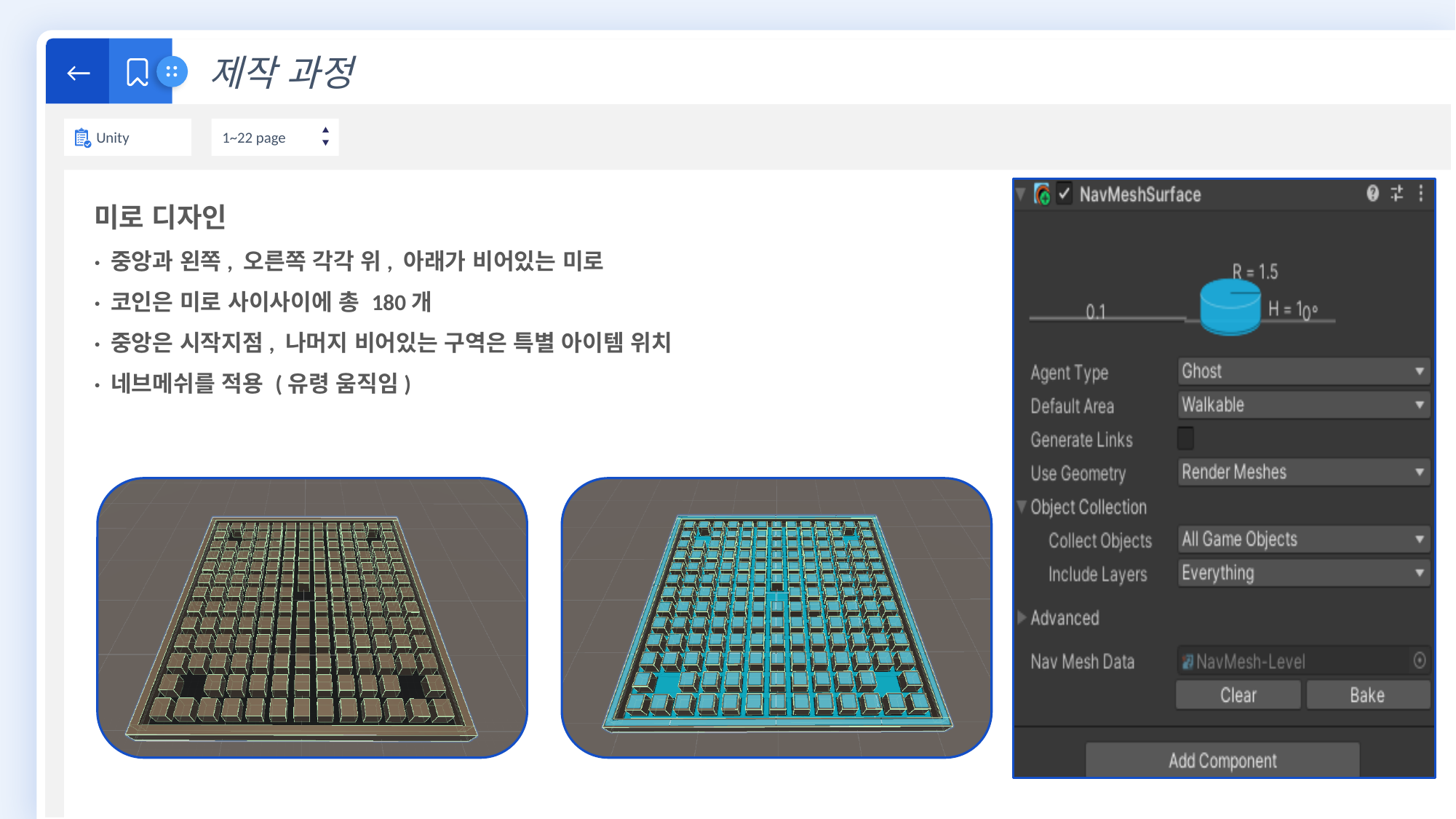

←

제작 과정
Unity
1~22 page

미로 디자인
· 중앙과 왼쪽, 오른쪽 각각 위, 아래가 비어있는 미로
· 코인은 미로 사이사이에 총 180개
· 중앙은 시작지점, 나머지 비어있는 구역은 특별 아이템 위치
· 네브메쉬를 적용 (유령 움직임)